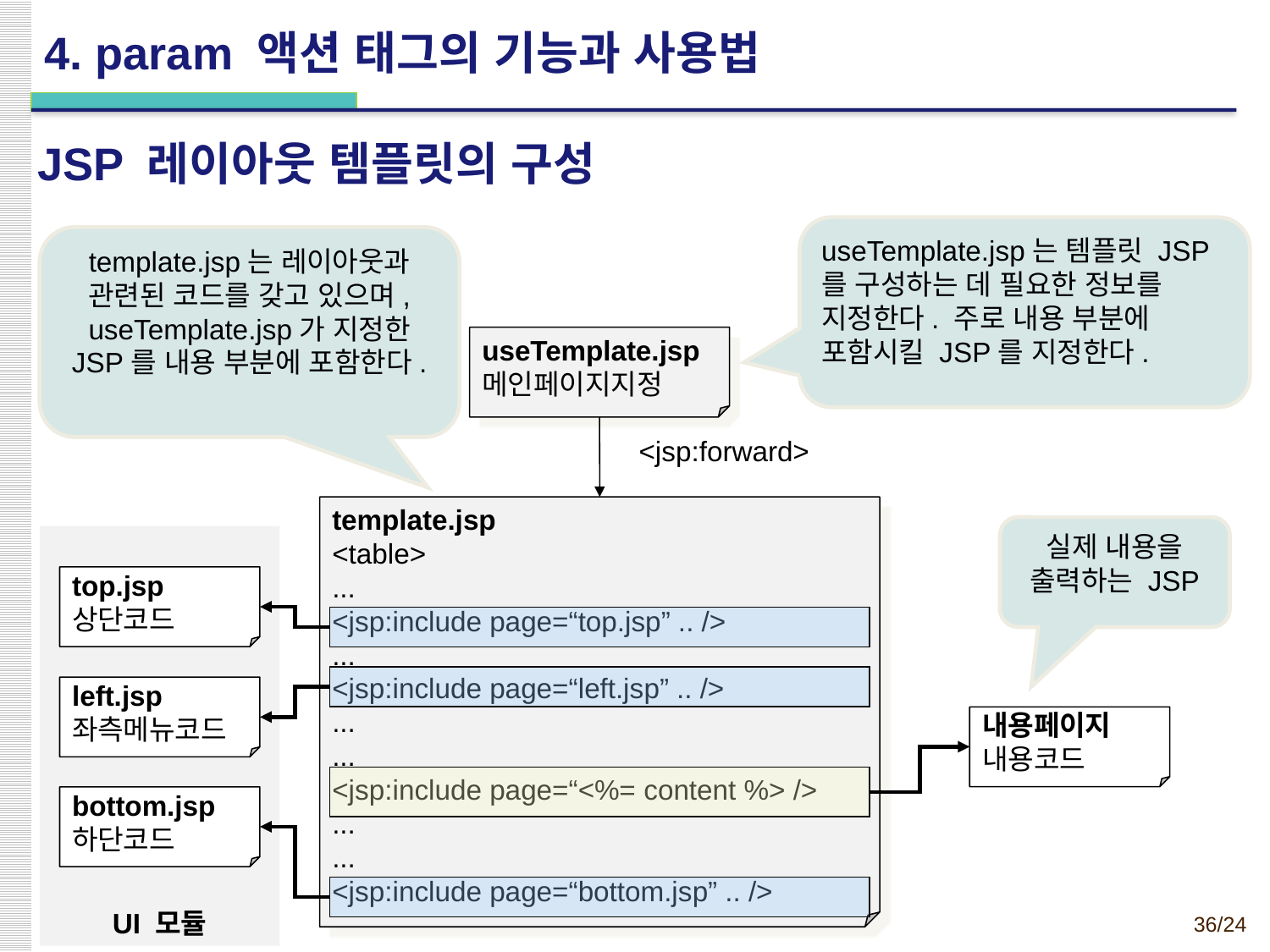

# 4. param 액션 태그의 기능과 사용법
JSP 레이아웃 템플릿의 구성
useTemplate.jsp는 템플릿 JSP를 구성하는 데 필요한 정보를 지정한다. 주로 내용 부분에 포함시킬 JSP를 지정한다.

template.jsp는 레이아웃과 관련된 코드를 갖고 있으며, useTemplate.jsp가 지정한 JSP를 내용 부분에 포함한다.
useTemplate.jsp
메인페이지지정
<jsp:forward>
template.jsp
<table>
...
<jsp:include page=“top.jsp” .. />
...
<jsp:include page=“left.jsp” .. />
...
...
<jsp:include page=“<%= content %> />
...
...
<jsp:include page=“bottom.jsp” .. />
실제 내용을 출력하는 JSP
UI 모듈
top.jsp
상단코드

left.jsp
좌측메뉴코드
내용페이지
내용코드

bottom.jsp
하단코드